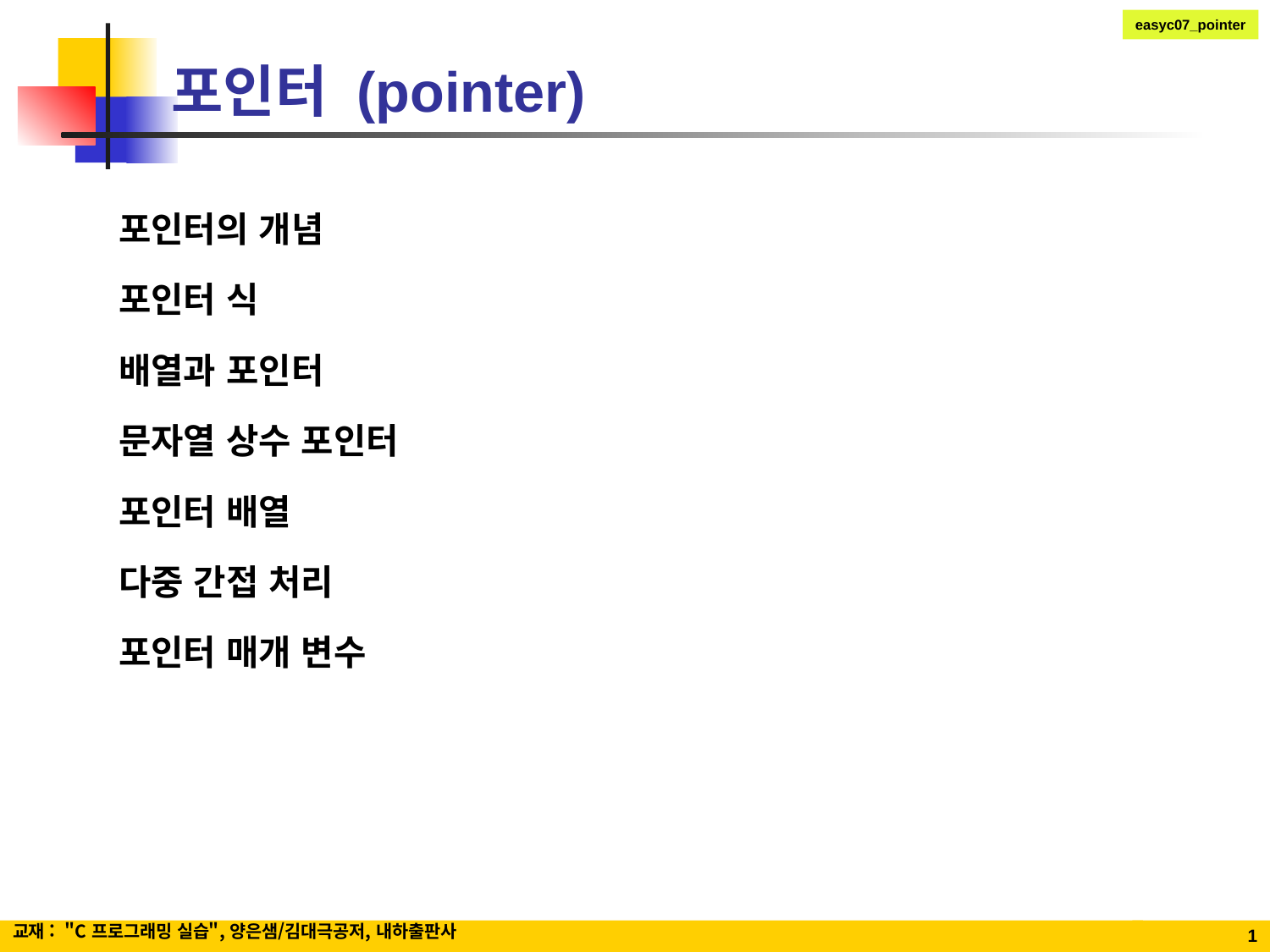

# 포인터 (pointer)
포인터의 개념
포인터 식
배열과 포인터
문자열 상수 포인터
포인터 배열
다중 간접 처리
포인터 매개 변수
교재 :  "C 프로그래밍 실습", 양은샘/김대극공저, 내하출판사
1